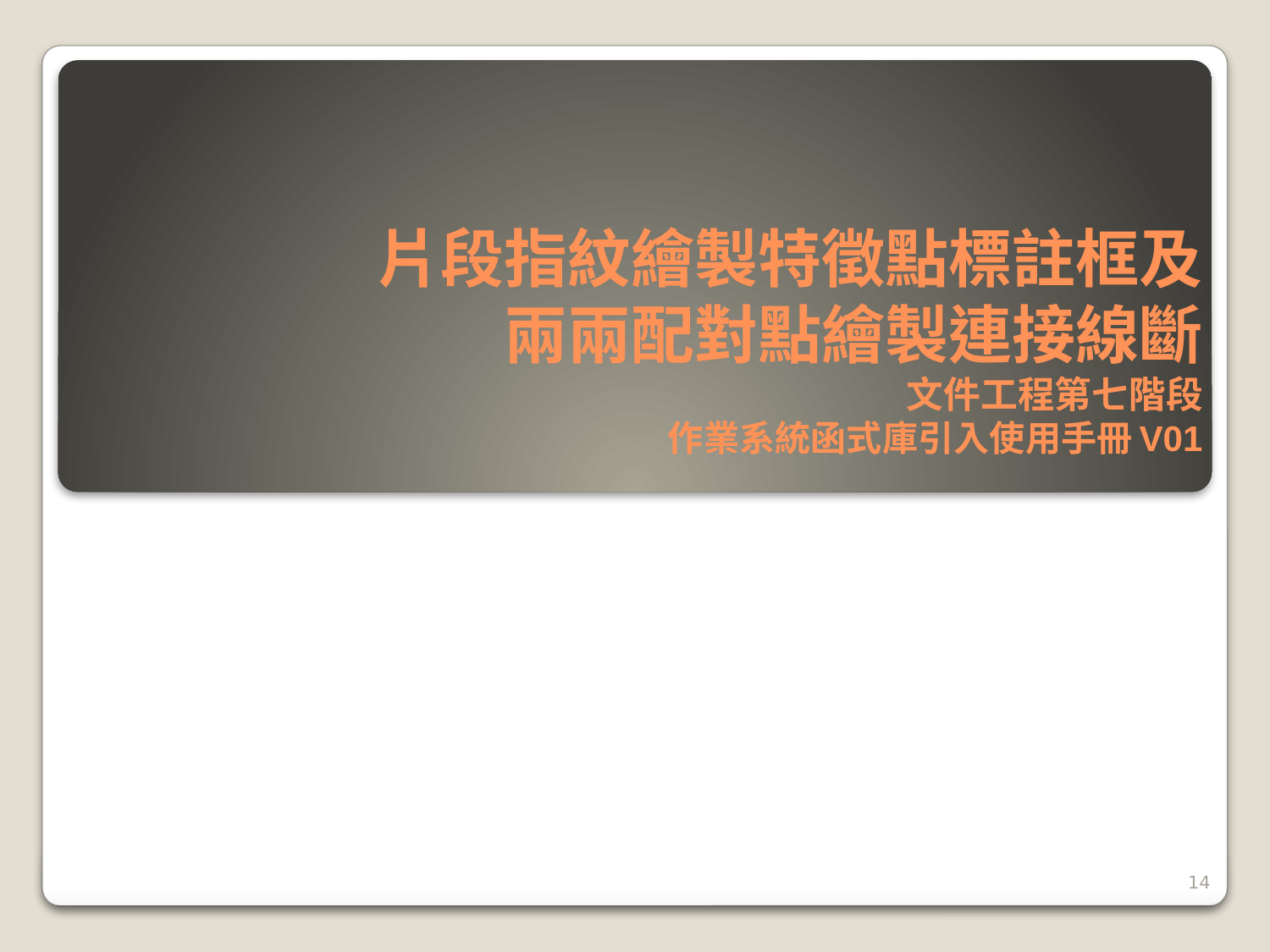

# 片段指紋繪製特徵點標註框及 兩兩配對點繪製連接線斷 文件工程第七階段 作業系統函式庫引入使用手冊V01

14